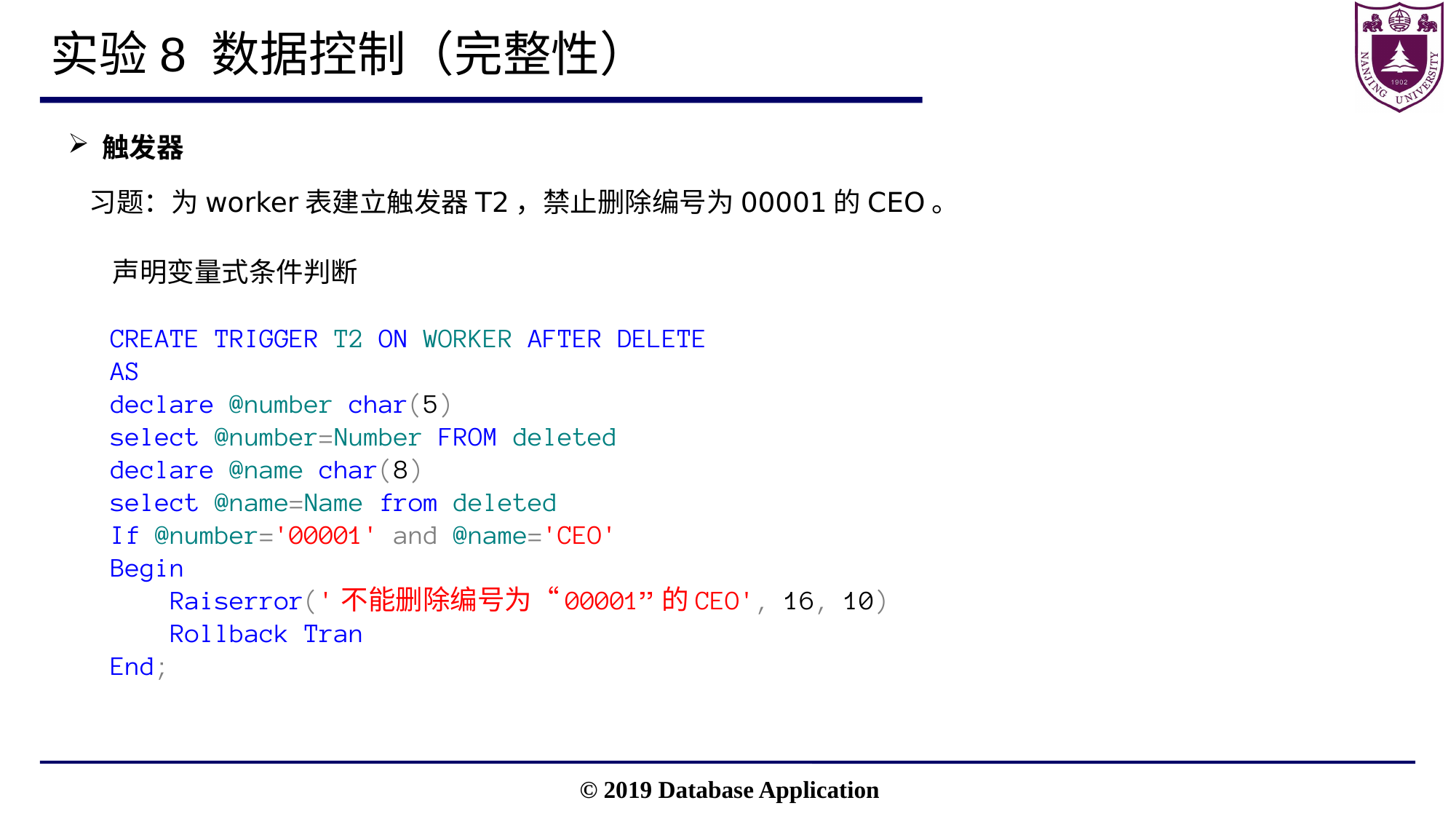

# 实验8 数据控制（完整性）
触发器
习题：为worker表建立触发器T2，禁止删除编号为00001的CEO。
声明变量式条件判断
CREATE TRIGGER T2 ON WORKER AFTER DELETE
AS
declare @number char(5)
select @number=Number FROM deleted
declare @name char(8)
select @name=Name from deleted
If @number='00001' and @name='CEO'
Begin
    Raiserror('不能删除编号为“00001”的CEO', 16, 10)
    Rollback Tran
End;